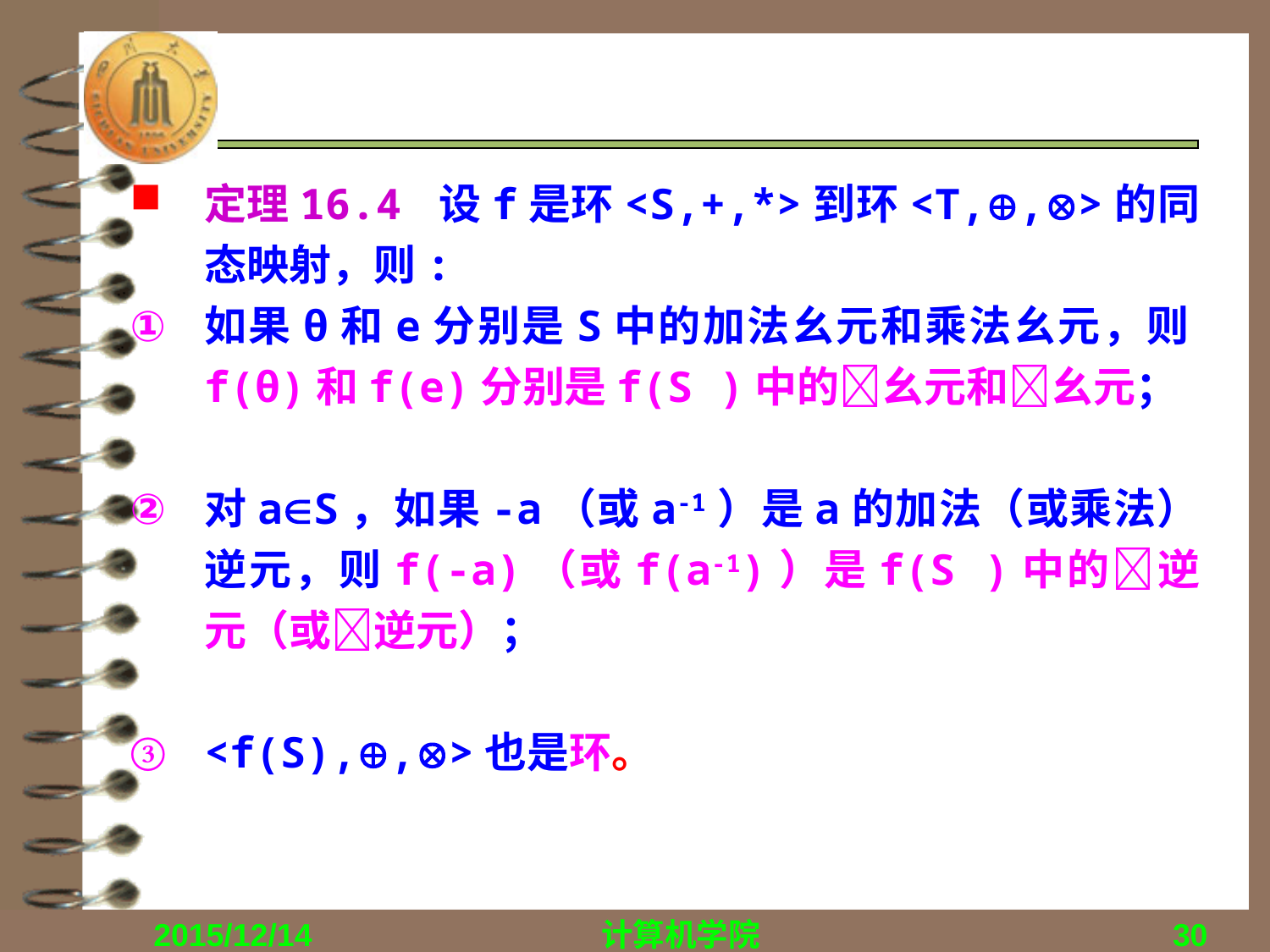

#
定理16.4 设f是环<S,+,*>到环<T,⊕,⊗>的同态映射，则:
如果θ和e分别是S中的加法幺元和乘法幺元，则f(θ)和f(e)分别是f(S )中的⊕幺元和⊗幺元；

对a∈S，如果-a（或a-1）是a的加法（或乘法）逆元，则f(-a)（或f(a-1)）是f(S )中的⊕逆元（或⊗逆元）；

<f(S),⊕,⊗>也是环。
2015/12/14
计算机学院
30